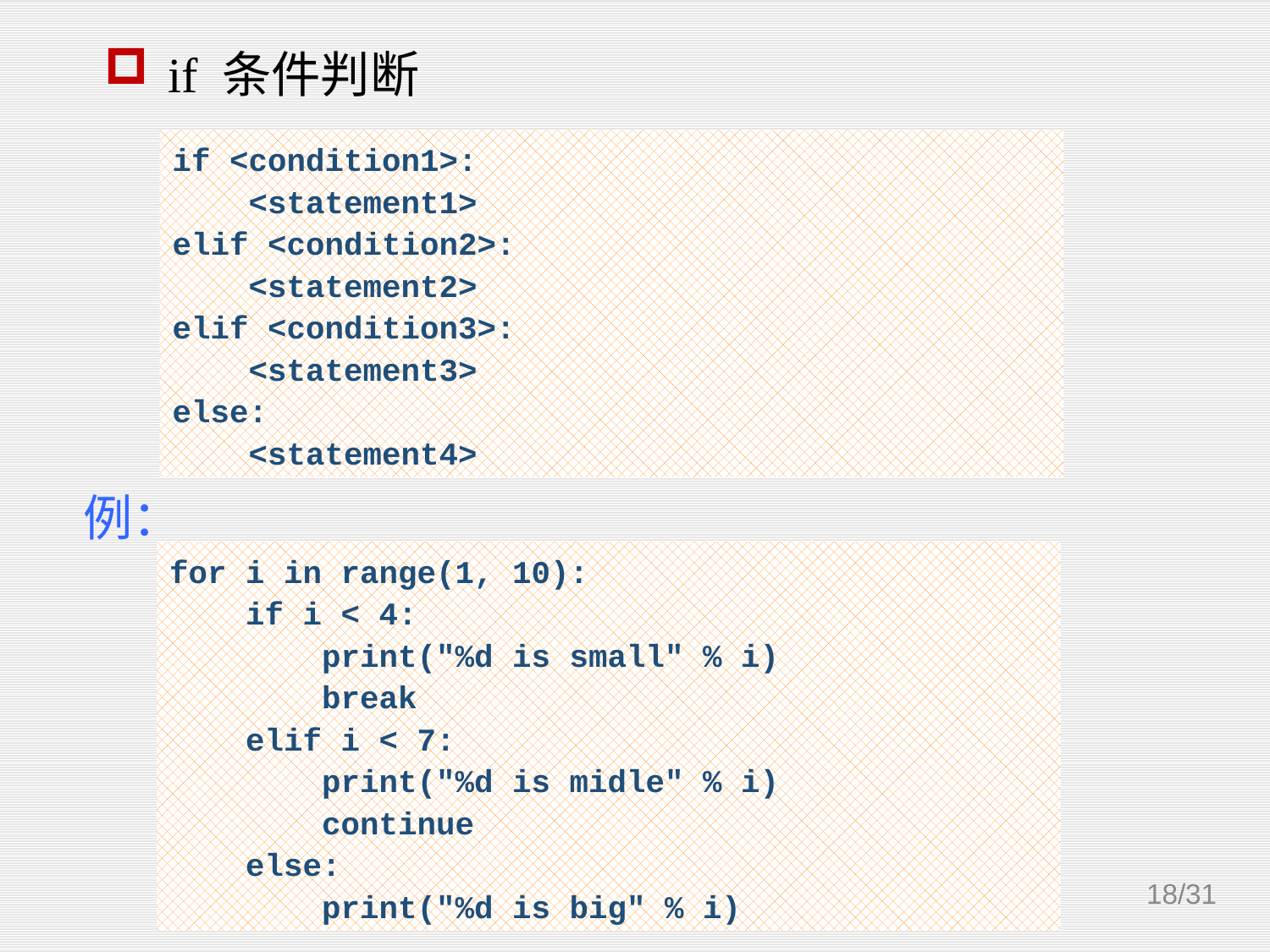

if 条件判断
if <condition1>:
    <statement1>
elif <condition2>:
    <statement2>
elif <condition3>:
    <statement3>
else:
    <statement4>
例：
for i in range(1, 10):
    if i < 4:
        print("%d is small" % i)
        break
    elif i < 7:
        print("%d is midle" % i)
        continue
    else:
        print("%d is big" % i)